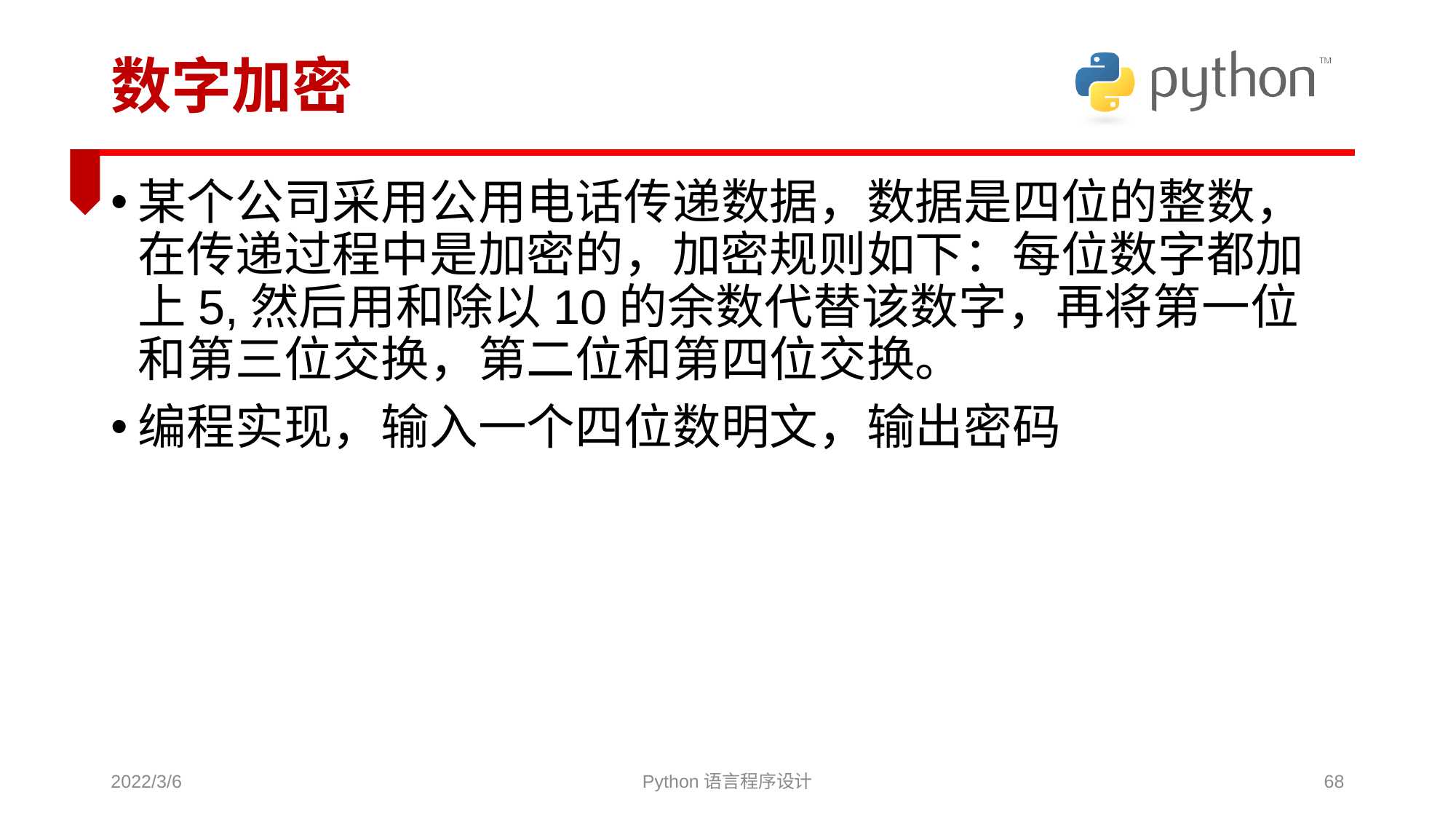

# 数字加密
某个公司采用公用电话传递数据，数据是四位的整数，在传递过程中是加密的，加密规则如下：每位数字都加上5,然后用和除以10的余数代替该数字，再将第一位和第三位交换，第二位和第四位交换。
编程实现，输入一个四位数明文，输出密码

2022/3/6
Python语言程序设计
68